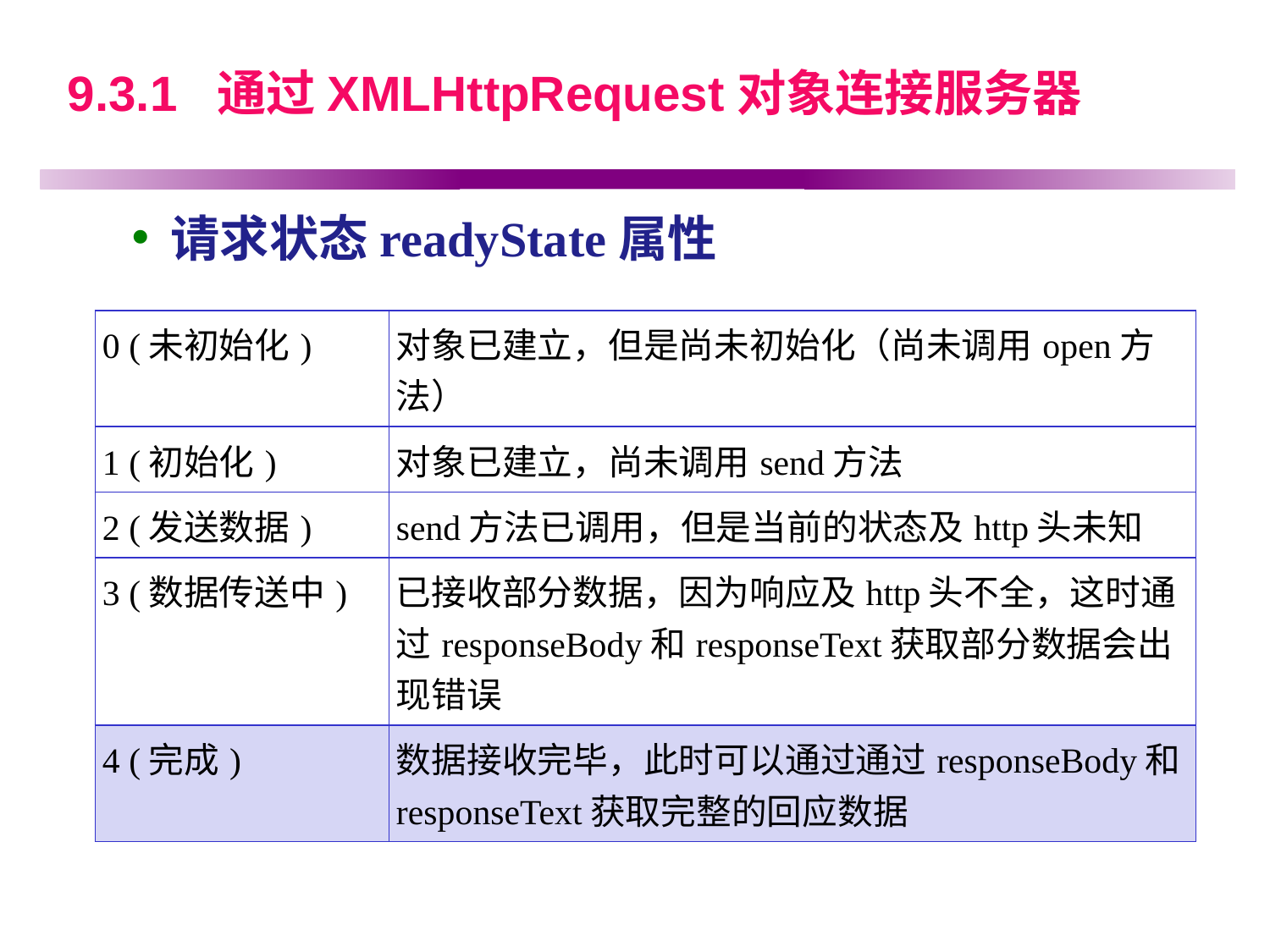

# 9.3.1  通过XMLHttpRequest对象连接服务器
请求状态readyState属性
| 0 (未初始化) | 对象已建立，但是尚未初始化（尚未调用open方法） |
| --- | --- |
| 1 (初始化) | 对象已建立，尚未调用send方法 |
| 2 (发送数据) | send方法已调用，但是当前的状态及http头未知 |
| 3 (数据传送中) | 已接收部分数据，因为响应及http头不全，这时通过responseBody和responseText获取部分数据会出现错误 |
| 4 (完成) | 数据接收完毕，此时可以通过通过responseBody和responseText获取完整的回应数据 |